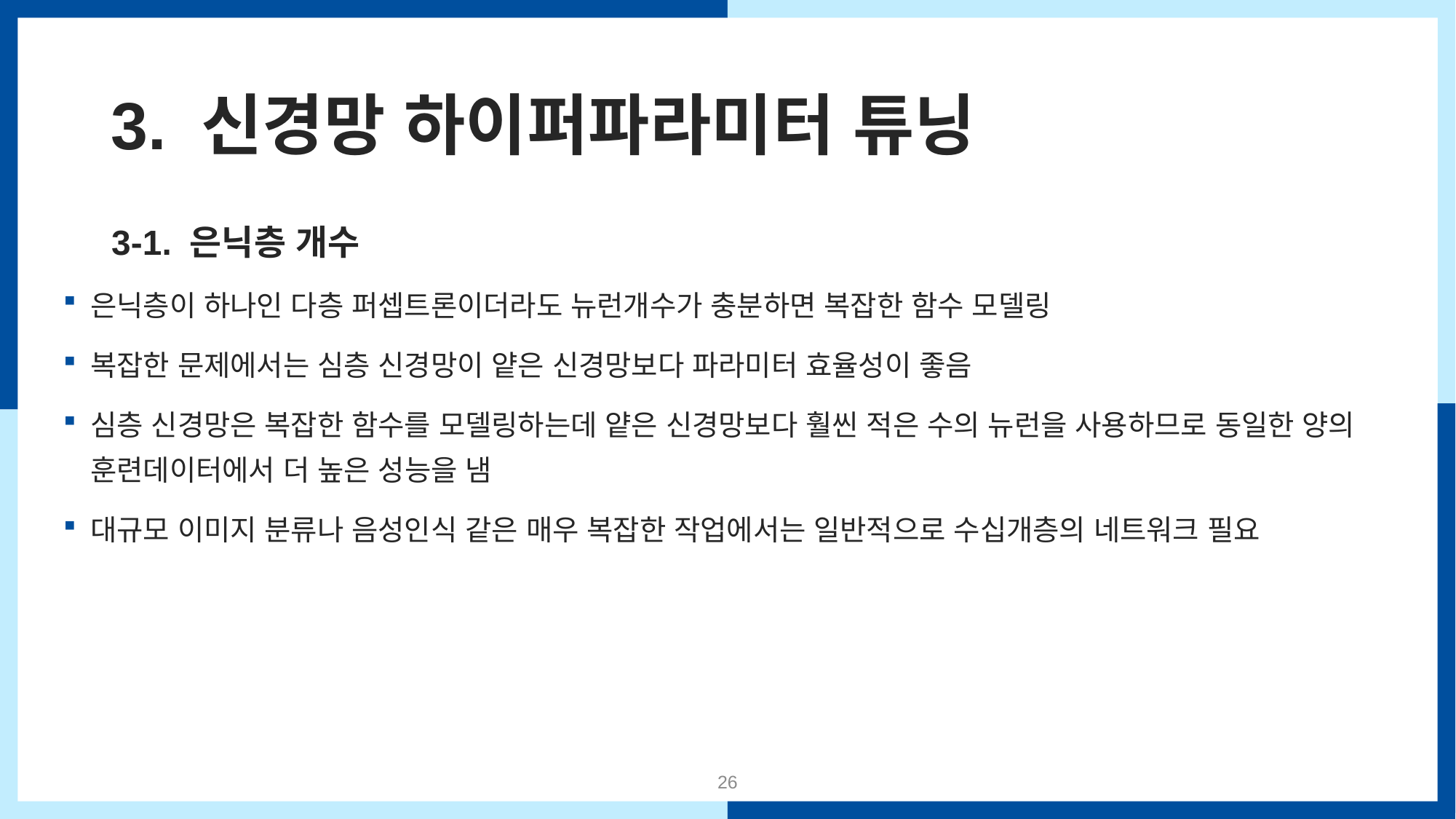

# 3. 신경망 하이퍼파라미터 튜닝
     3-1. 은닉층 개수
은닉층이 하나인 다층 퍼셉트론이더라도 뉴런개수가 충분하면 복잡한 함수 모델링
복잡한 문제에서는 심층 신경망이 얕은 신경망보다 파라미터 효율성이 좋음
심층 신경망은 복잡한 함수를 모델링하는데 얕은 신경망보다 훨씬 적은 수의 뉴런을 사용하므로 동일한 양의 훈련데이터에서 더 높은 성능을 냄
대규모 이미지 분류나 음성인식 같은 매우 복잡한 작업에서는 일반적으로 수십개층의 네트워크 필요

26